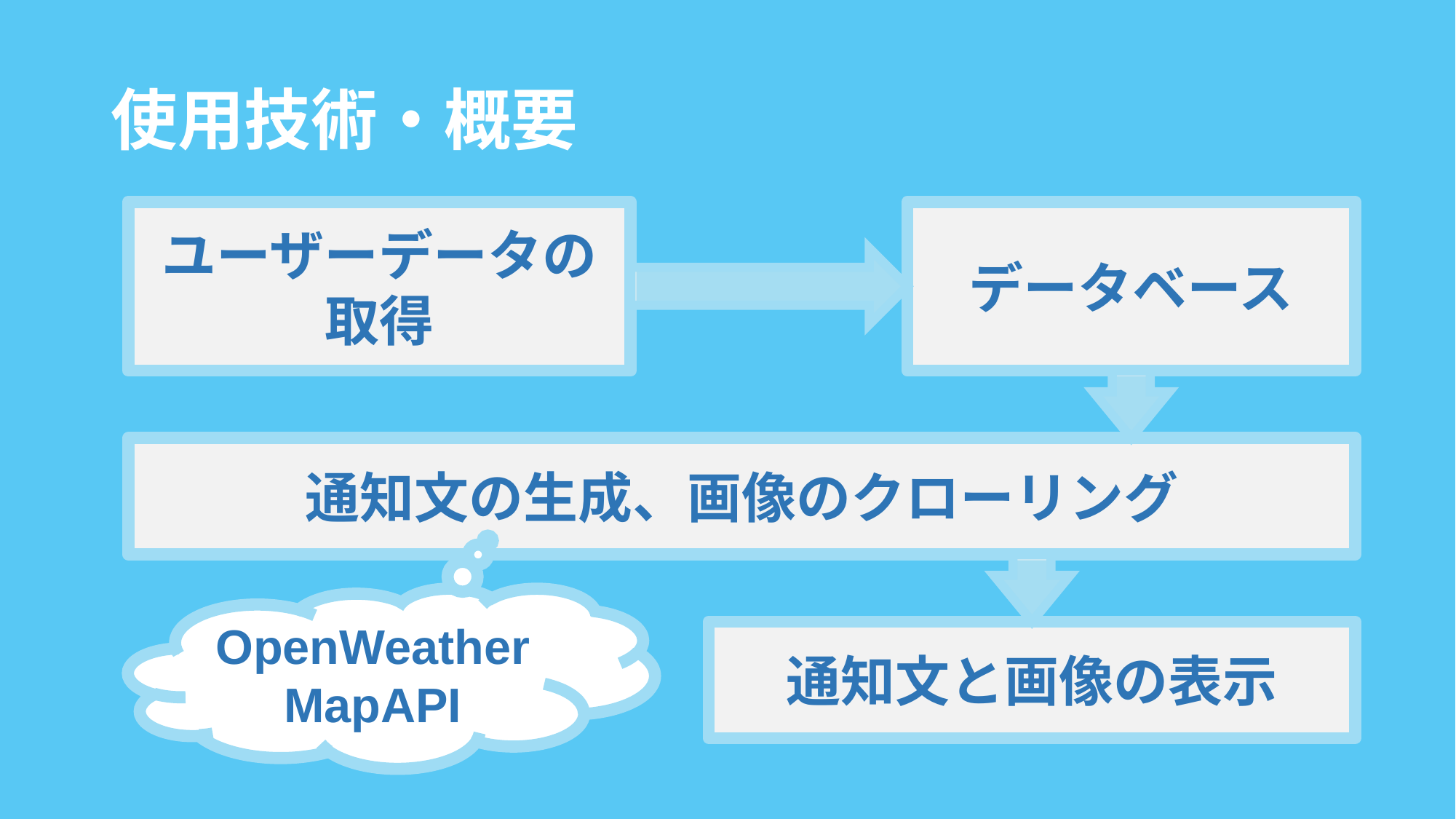

# 使用技術・概要
ユーザーデータの
取得
データベース

通知文の生成、画像のクローリング

OpenWeather
MapAPI
通知文と画像の表示